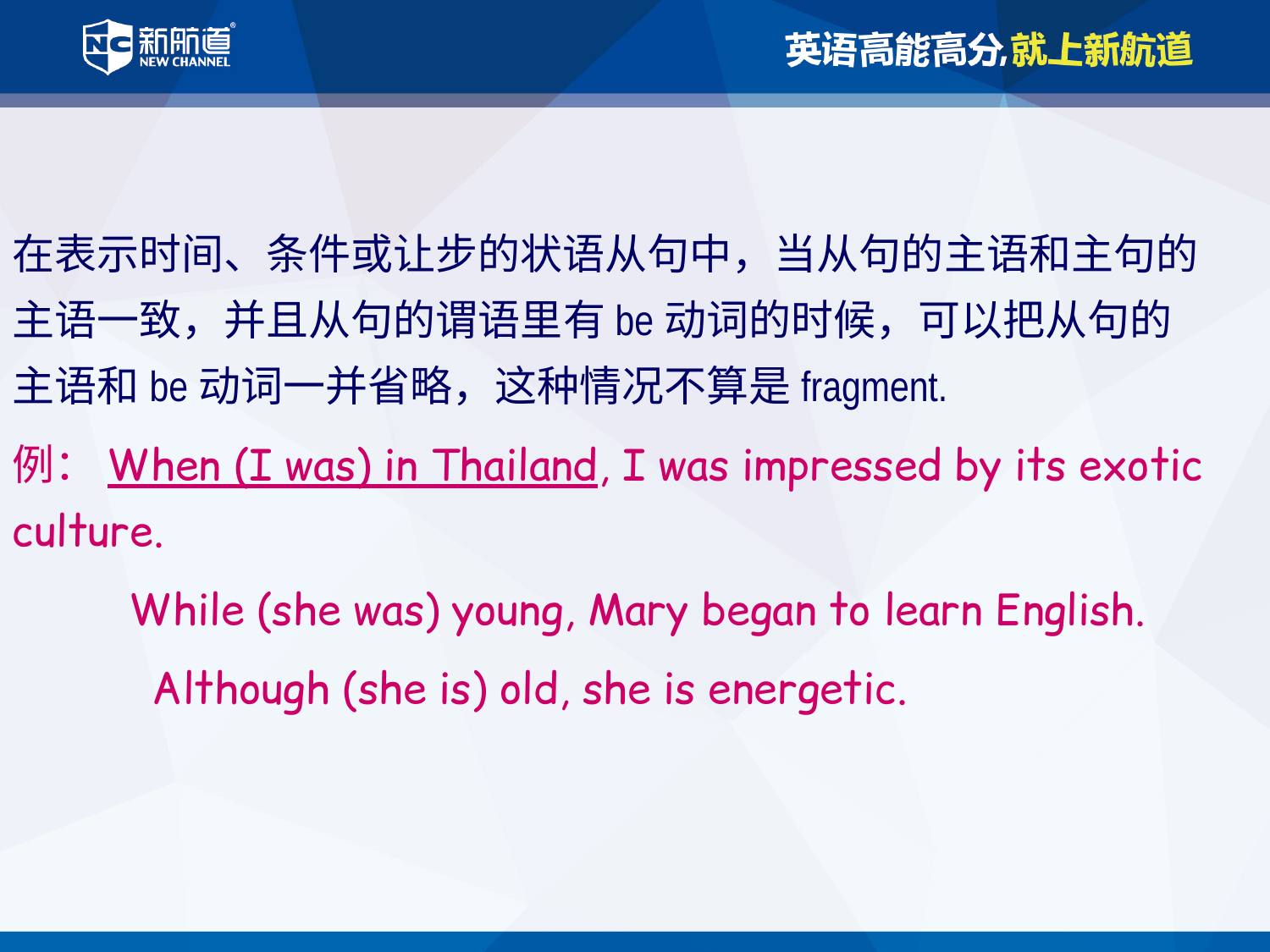

在表示时间、条件或让步的状语从句中，当从句的主语和主句的主语一致，并且从句的谓语里有be动词的时候，可以把从句的主语和be动词一并省略，这种情况不算是fragment.
例：When (I was) in Thailand, I was impressed by its exotic culture.
            While (she was) young, Mary began to learn English.
           Although (she is) old, she is energetic.